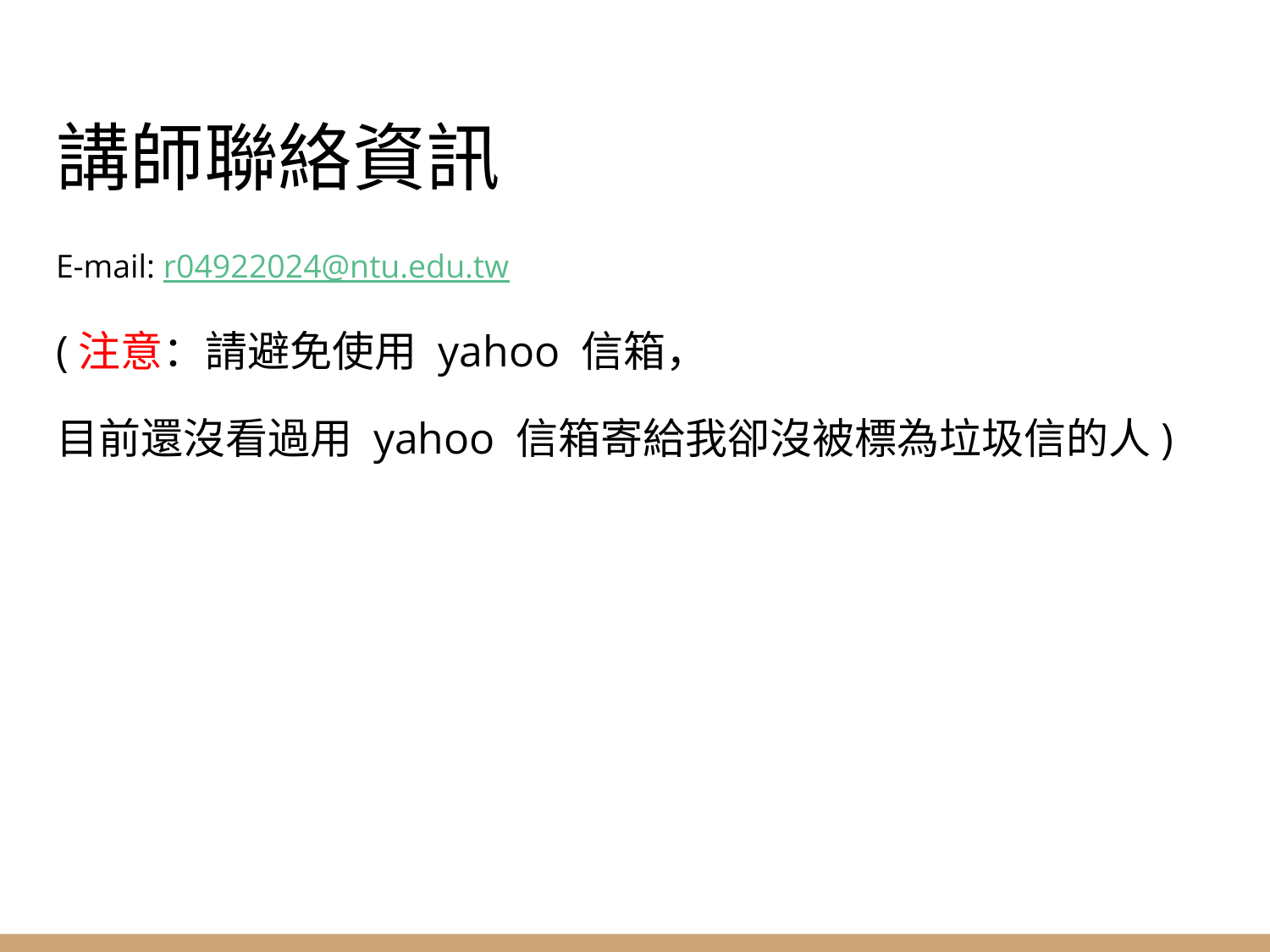

# 講師聯絡資訊
E-mail: r04922024@ntu.edu.tw
(注意：請避免使用 yahoo 信箱，
目前還沒看過用 yahoo 信箱寄給我卻沒被標為垃圾信的人)